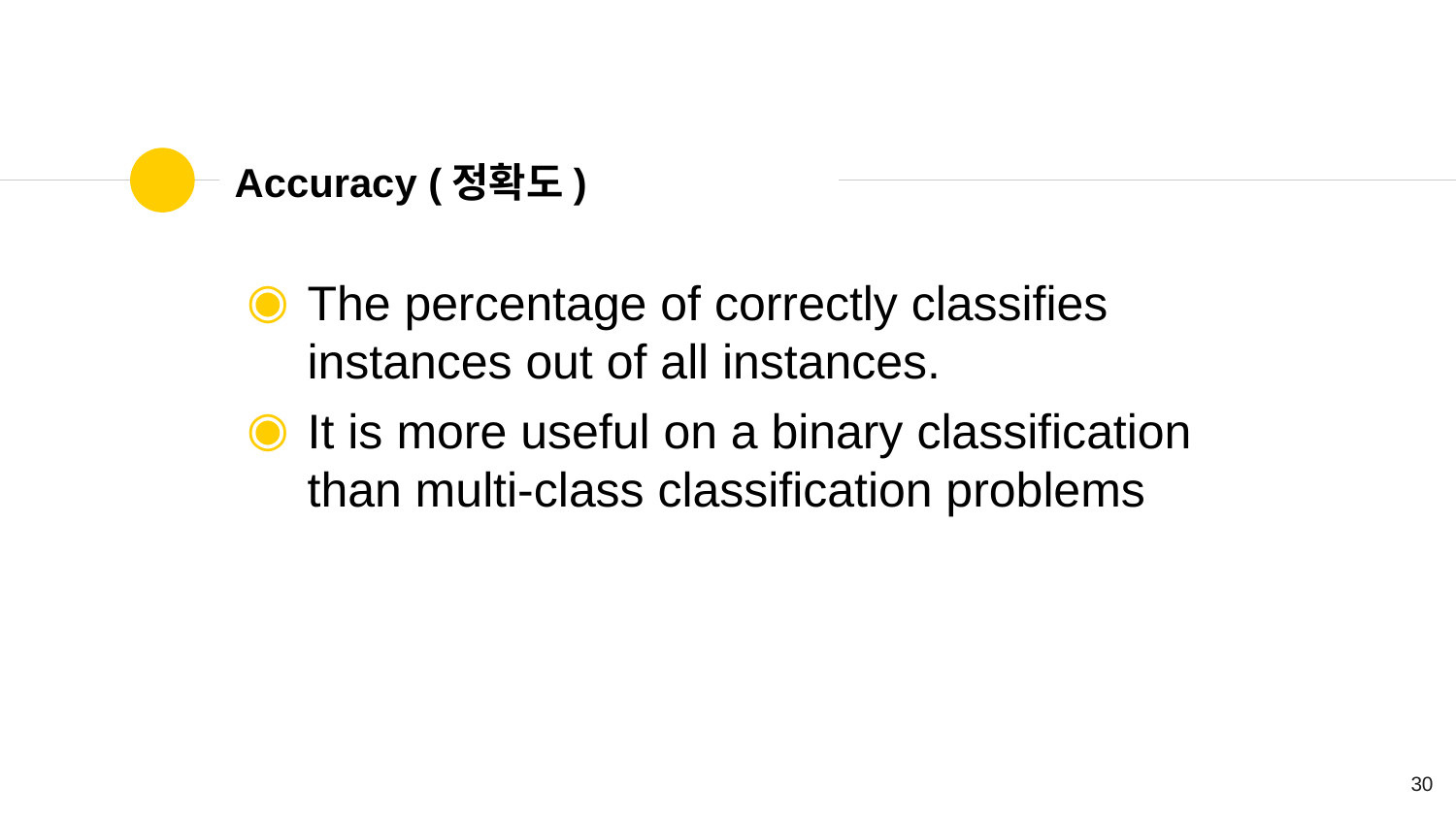

# Accuracy (정확도)
The percentage of correctly classifies instances out of all instances.
It is more useful on a binary classification than multi-class classification problems
30